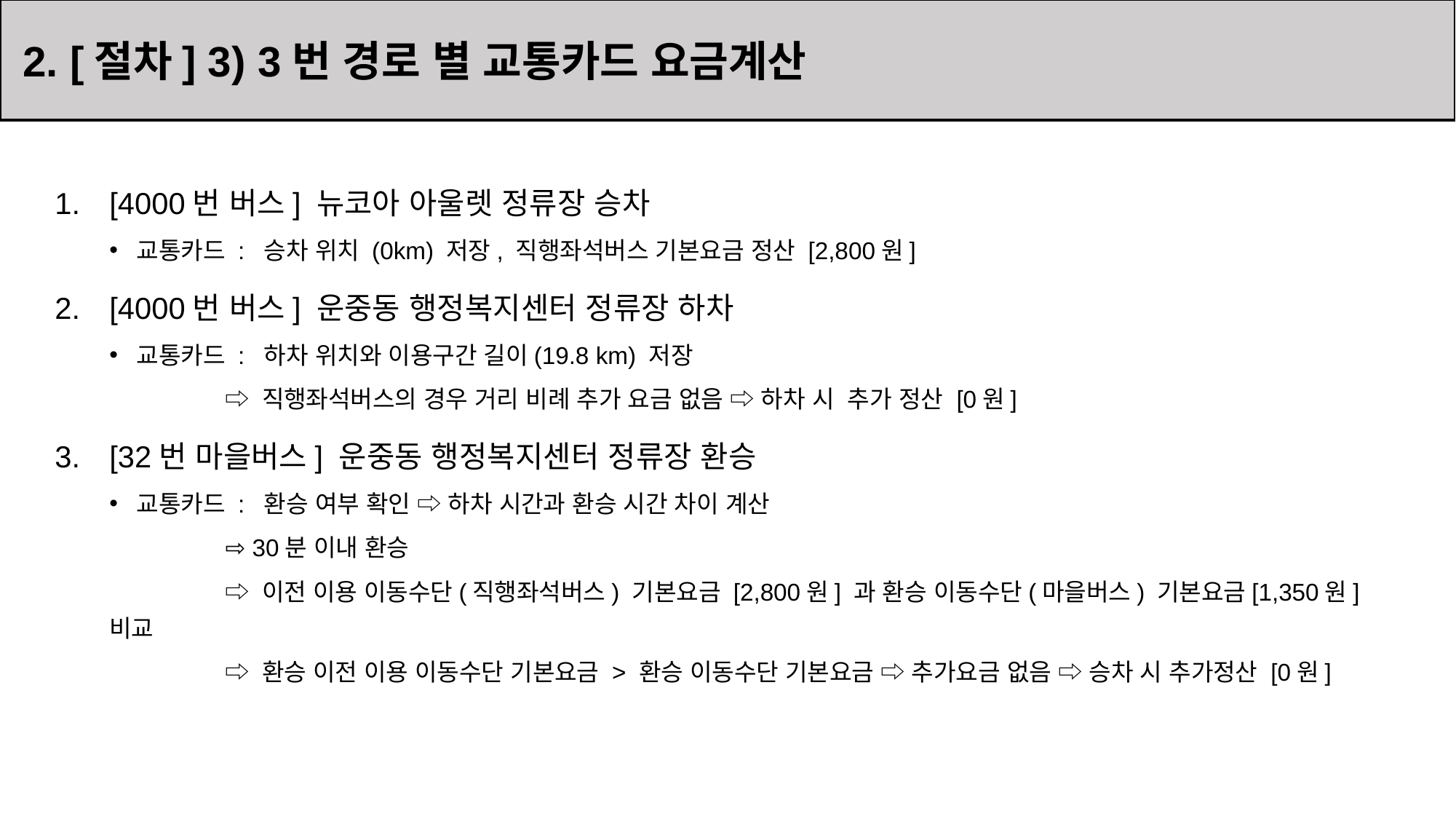

2. [절차] 3) 3번 경로 별 교통카드 요금계산
[4000번 버스] 뉴코아 아울렛 정류장 승차
교통카드 :  승차 위치 (0km) 저장, 직행좌석버스 기본요금 정산 [2,800원]
[4000번 버스] 운중동 행정복지센터 정류장 하차
교통카드 :  하차 위치와 이용구간 길이(19.8 km) 저장
	 ⇨ 직행좌석버스의 경우 거리 비례 추가 요금 없음 ⇨ 하차 시  추가 정산 [0원]
[32번 마을버스] 운중동 행정복지센터 정류장 환승
교통카드 :  환승 여부 확인 ⇨ 하차 시간과 환승 시간 차이 계산
	 ⇨ 30분 이내 환승
	 ⇨ 이전 이용 이동수단(직행좌석버스) 기본요금 [2,800원] 과 환승 이동수단(마을버스) 기본요금[1,350원] 비교
	 ⇨ 환승 이전 이용 이동수단 기본요금 > 환승 이동수단 기본요금 ⇨ 추가요금 없음 ⇨ 승차 시 추가정산 [0원]